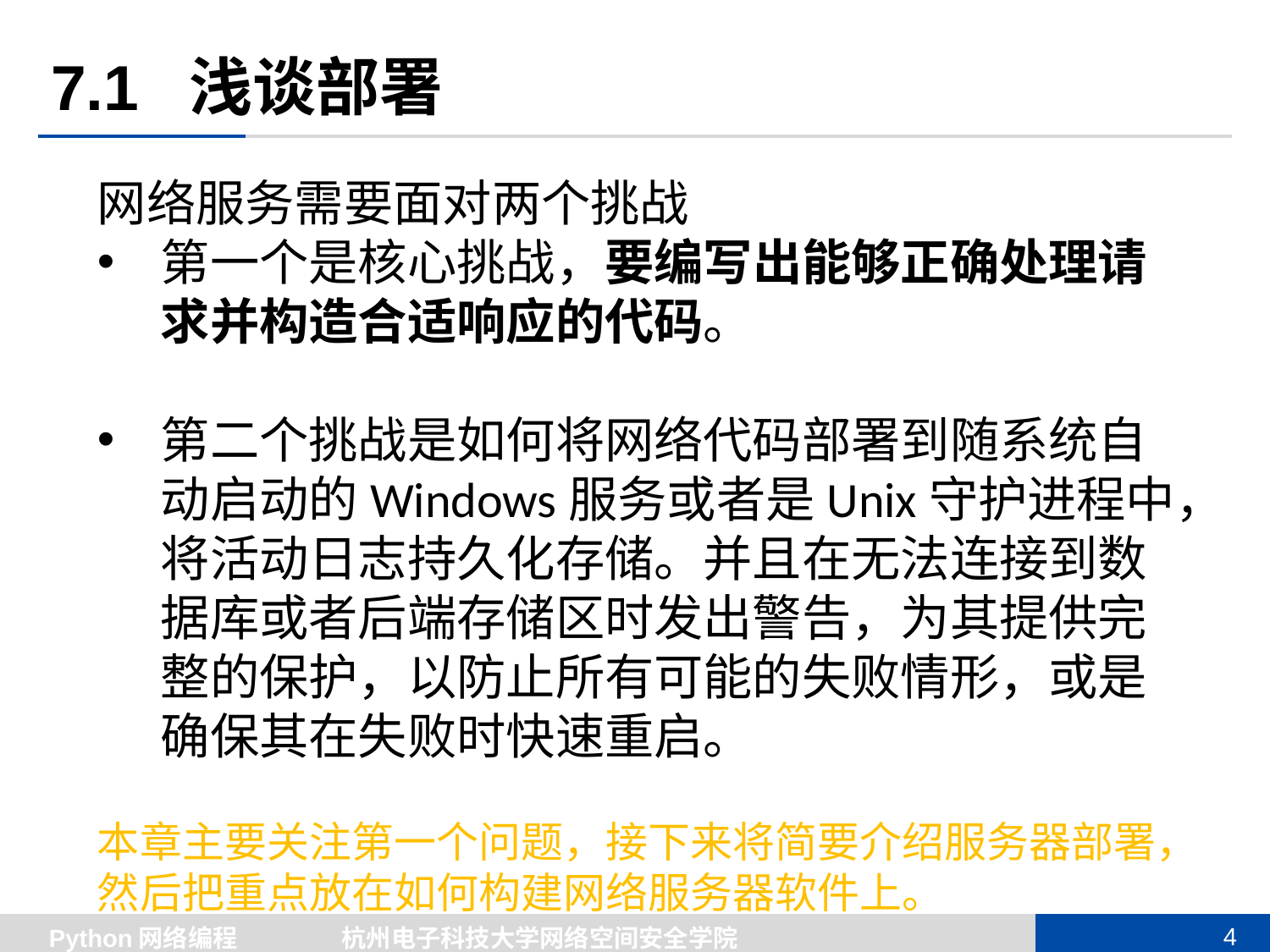

# 7.1  浅谈部署
网络服务需要面对两个挑战
第一个是核心挑战，要编写出能够正确处理请求并构造合适响应的代码。

第二个挑战是如何将网络代码部署到随系统自动启动的Windows服务或者是Unix守护进程中，将活动日志持久化存储。并且在无法连接到数据库或者后端存储区时发出警告，为其提供完整的保护，以防止所有可能的失败情形，或是确保其在失败时快速重启。

本章主要关注第一个问题，接下来将简要介绍服务器部署，然后把重点放在如何构建网络服务器软件上。